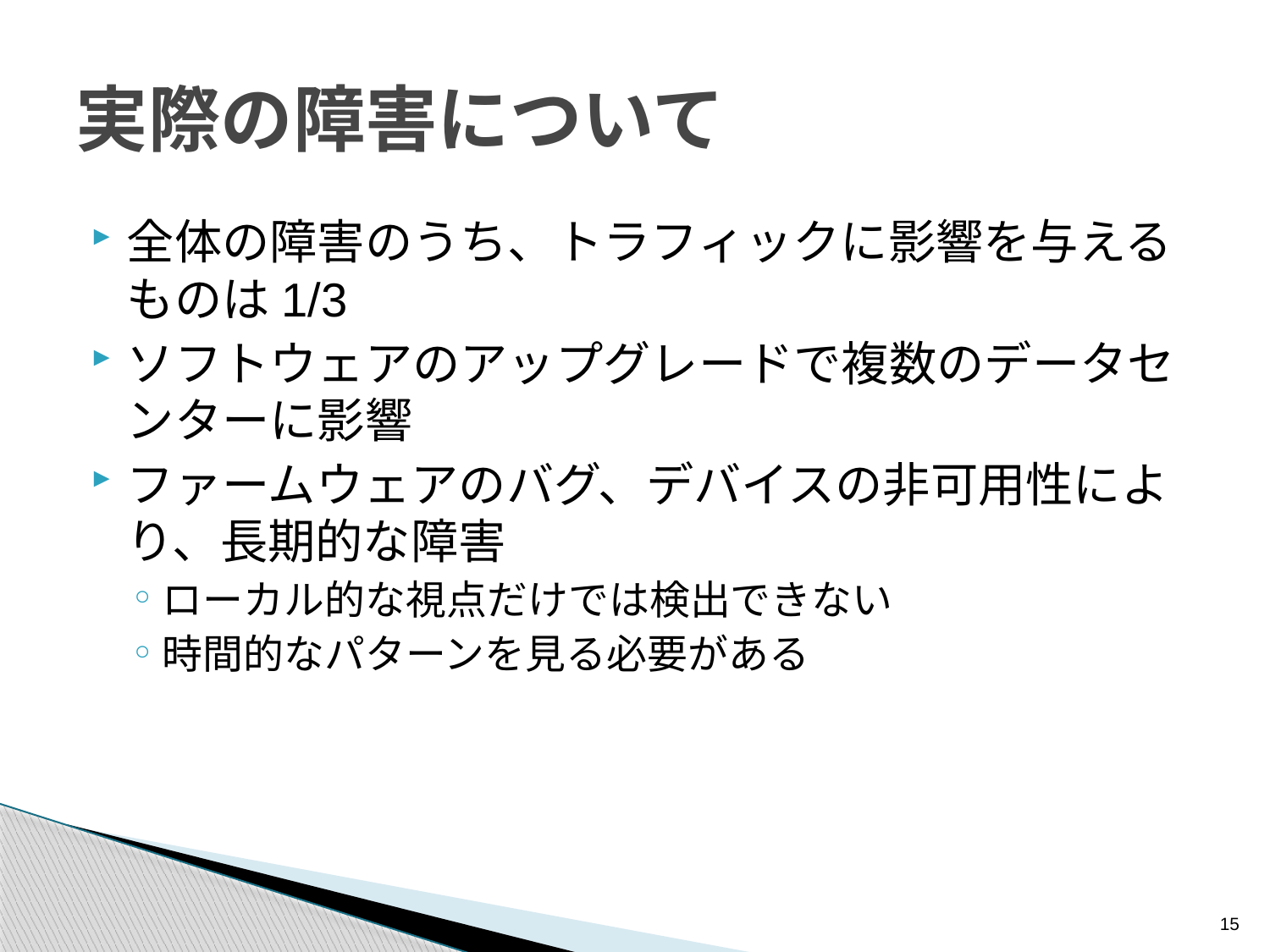

# 実際の障害について
全体の障害のうち、トラフィックに影響を与えるものは1/3
ソフトウェアのアップグレードで複数のデータセンターに影響
ファームウェアのバグ、デバイスの非可用性により、長期的な障害
ローカル的な視点だけでは検出できない
時間的なパターンを見る必要がある

15